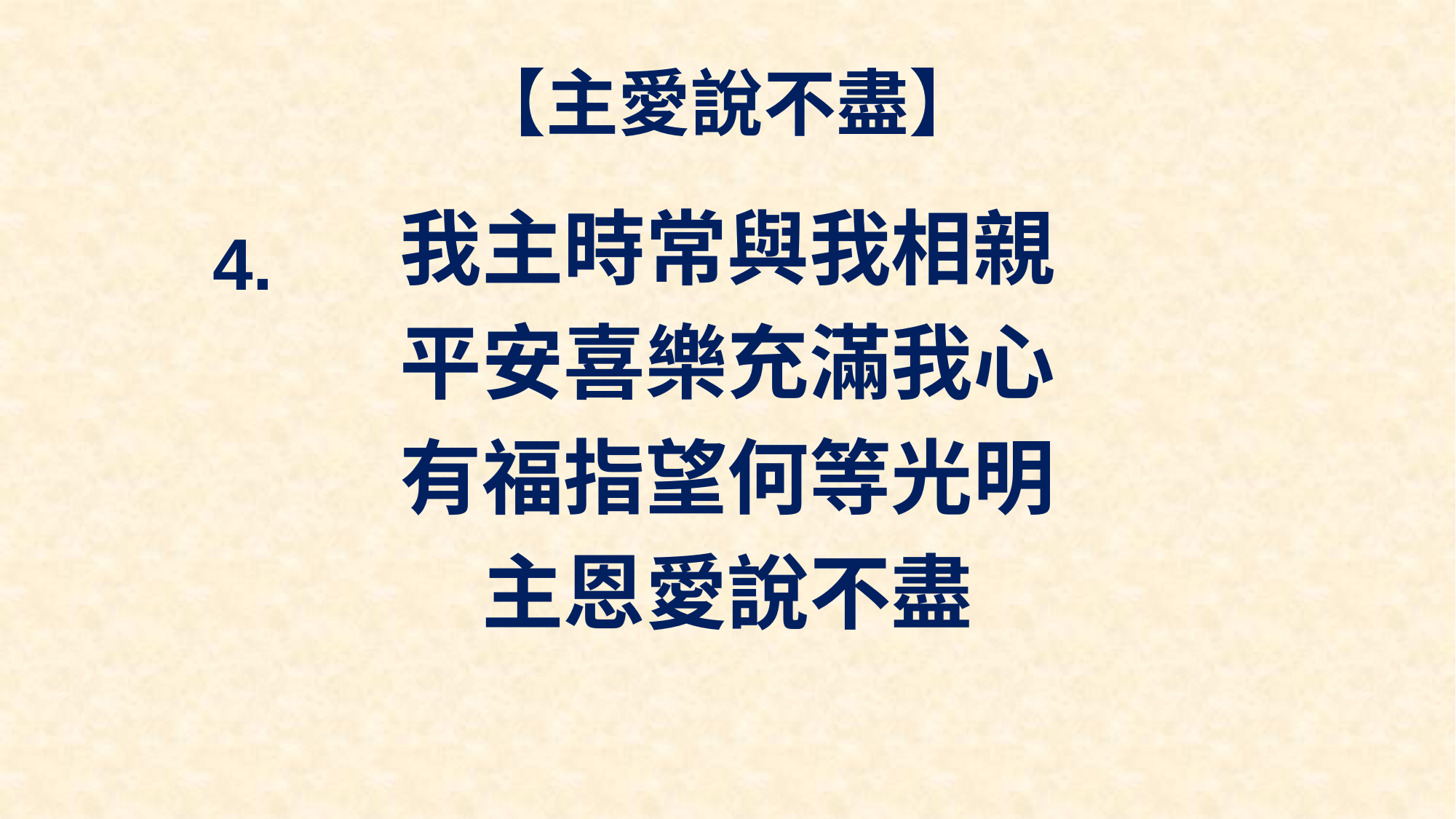

# 【主愛說不盡】
我主時常與我相親
平安喜樂充滿我心
有福指望何等光明
主恩愛說不盡
4.